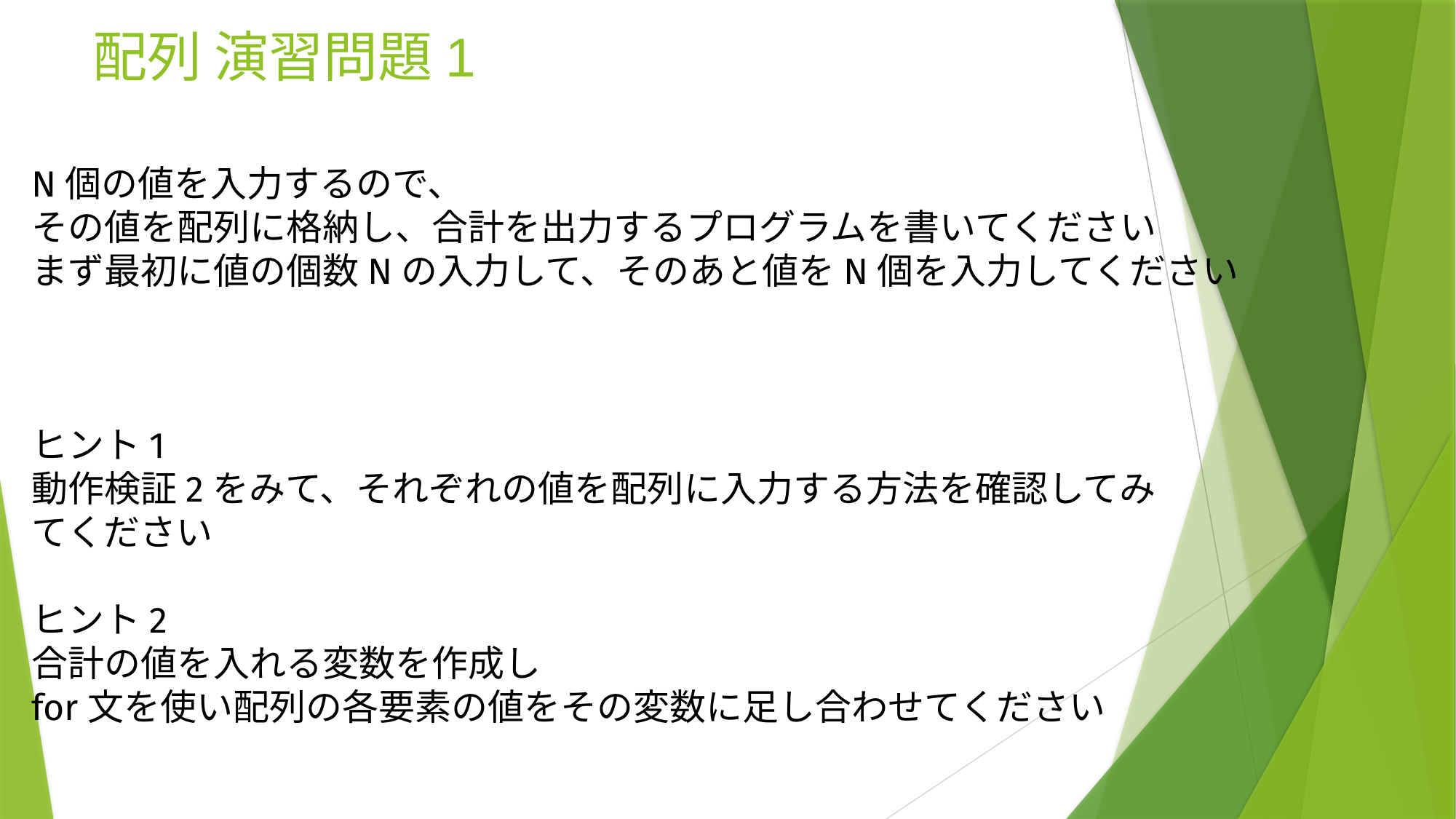

# 配列 演習問題1
N個の値を入力するので、
その値を配列に格納し、合計を出力するプログラムを書いてください
まず最初に値の個数Nの入力して、そのあと値をN個を入力してください
ヒント1
動作検証2をみて、それぞれの値を配列に入力する方法を確認してみてください

ヒント2
合計の値を入れる変数を作成し
for文を使い配列の各要素の値をその変数に足し合わせてください